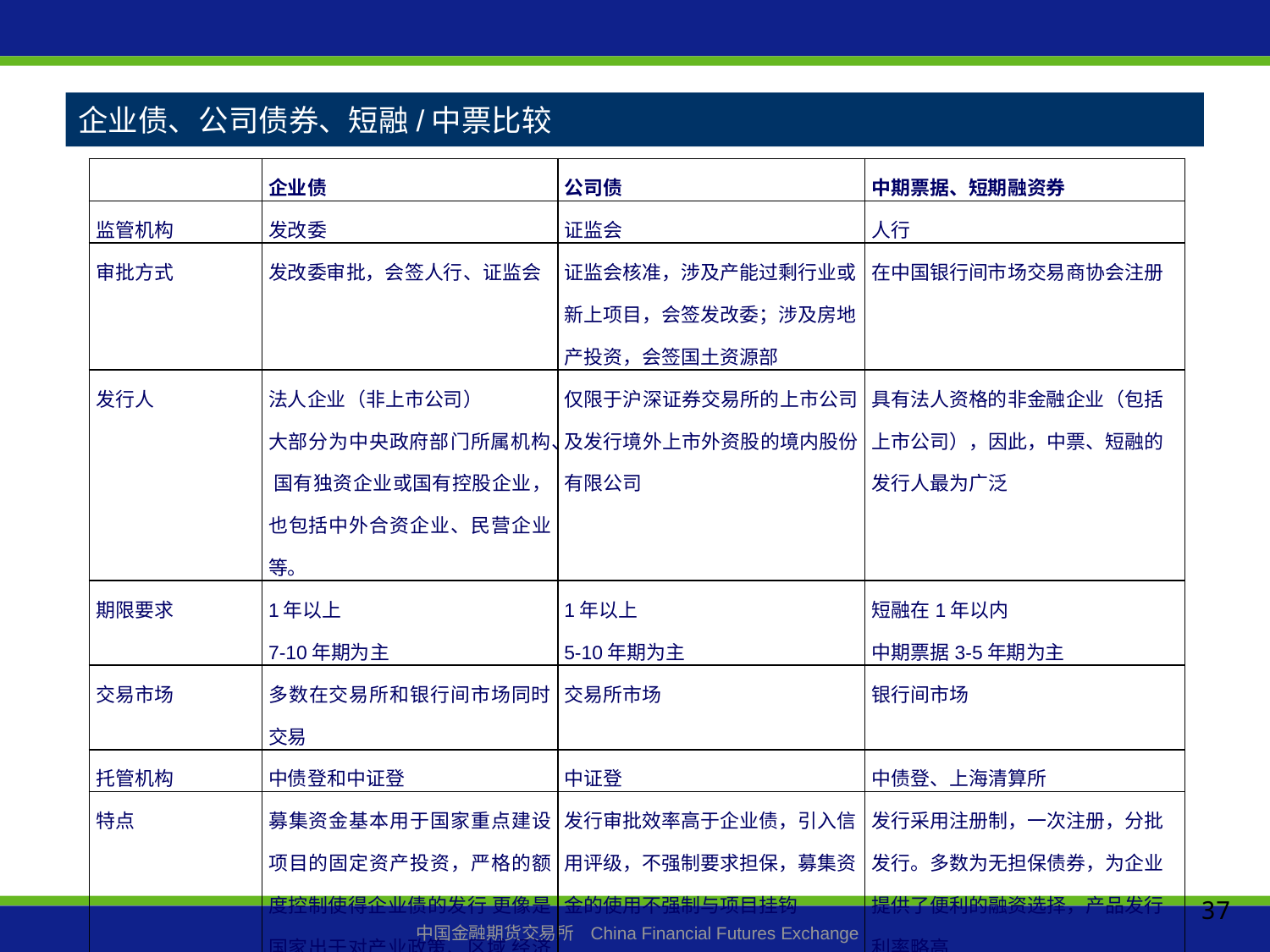

企业债、公司债券、短融/中票比较
|  | 企业债 | 公司债 | 中期票据、短期融资券 |
| --- | --- | --- | --- |
| 监管机构 | 发改委 | 证监会 | 人行 |
| 审批方式 | 发改委审批，会签人行、证监会 | 证监会核准，涉及产能过剩行业或新上项目，会签发改委；涉及房地产投资，会签国土资源部 | 在中国银行间市场交易商协会注册 |
| 发行人 | 法人企业（非上市公司） 大部分为中央政府部门所属机构、 国有独资企业或国有控股企业，也包括中外合资企业、民营企业等。 | 仅限于沪深证券交易所的上市公司及发行境外上市外资股的境内股份有限公司 | 具有法人资格的非金融企业（包括上市公司），因此，中票、短融的发行人最为广泛 |
| 期限要求 | 1年以上 7-10年期为主 | 1年以上 5-10年期为主 | 短融在1年以内 中期票据3-5年期为主 |
| 交易市场 | 多数在交易所和银行间市场同时交易 | 交易所市场 | 银行间市场 |
| 托管机构 | 中债登和中证登 | 中证登 | 中债登、上海清算所 |
| 特点 | 募集资金基本用于国家重点建设项目的固定资产投资，严格的额度控制使得企业债的发行 更像是国家出于对产业政策、区域 经济发展的考虑而实施的宏观调控工具 | 发行审批效率高于企业债，引入信用评级，不强制要求担保，募集资金的使用不强制与项目挂钩 | 发行采用注册制，一次注册，分批发行。多数为无担保债券，为企业提供了便利的融资选择，产品发行利率略高 |

37